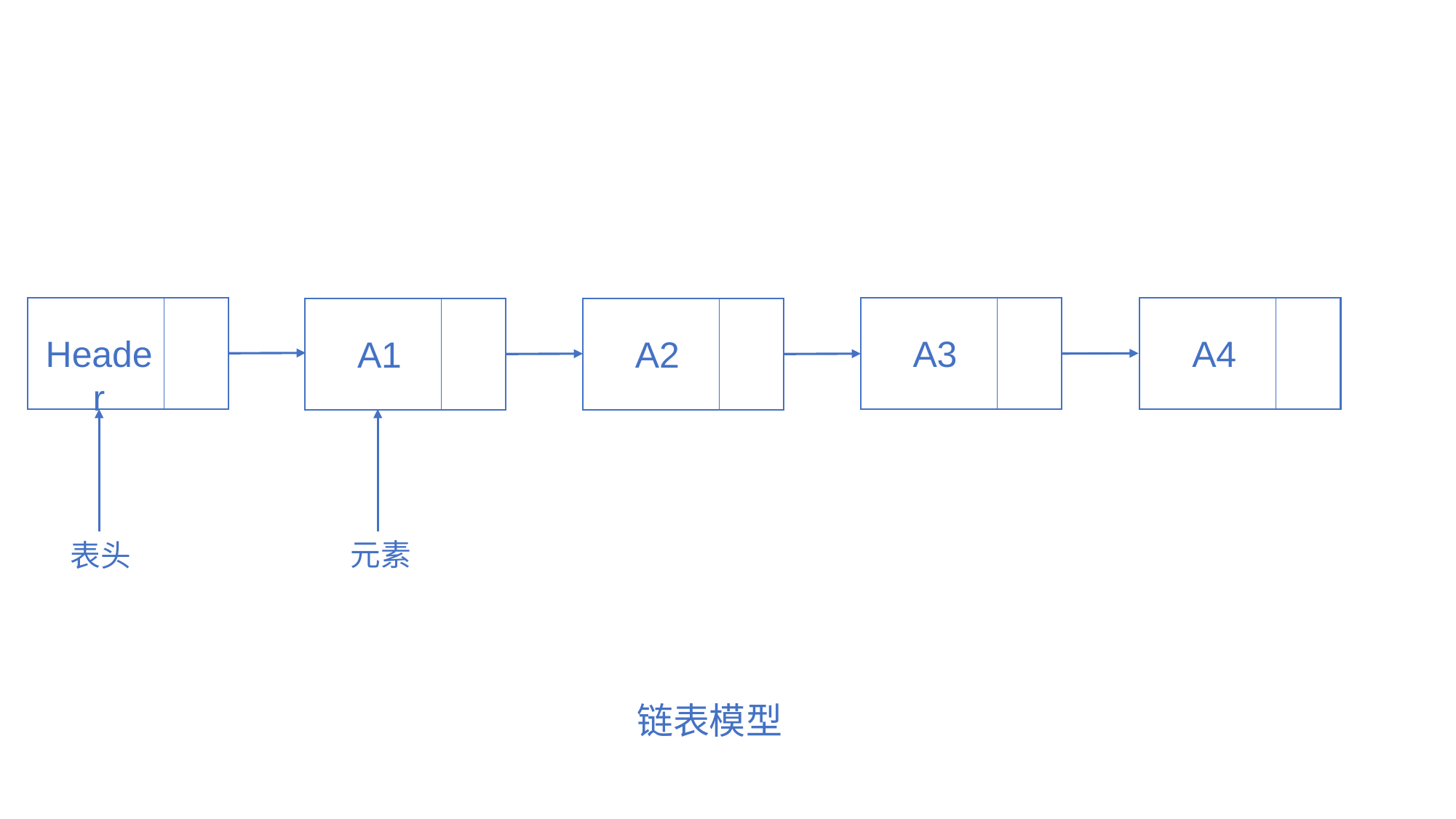

Header
A4
A3
A1
A2
元素
表头
链表模型